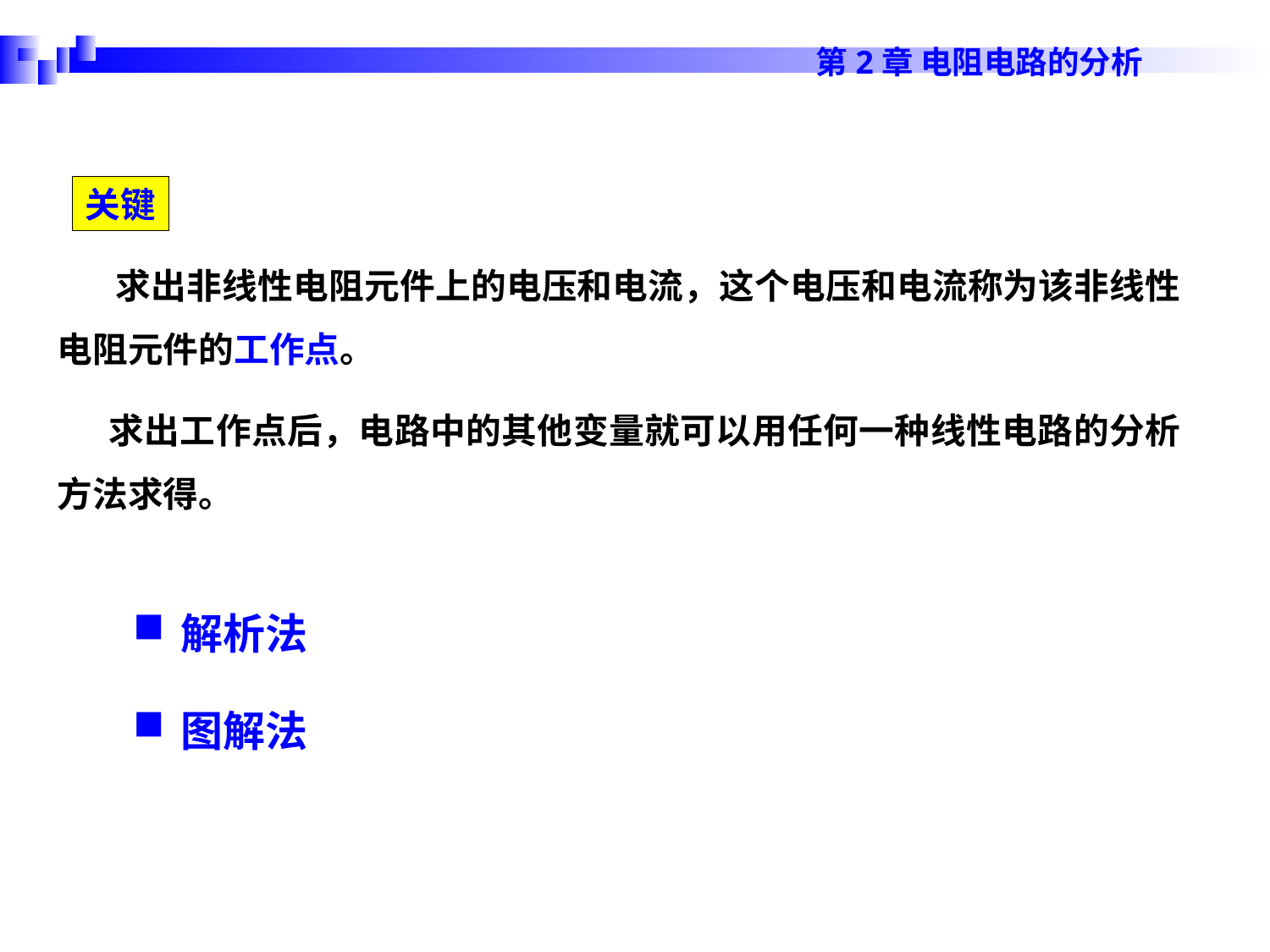

关键
      求出非线性电阻元件上的电压和电流，这个电压和电流称为该非线性电阻元件的工作点。
     求出工作点后，电路中的其他变量就可以用任何一种线性电路的分析方法求得。

解析法
图解法